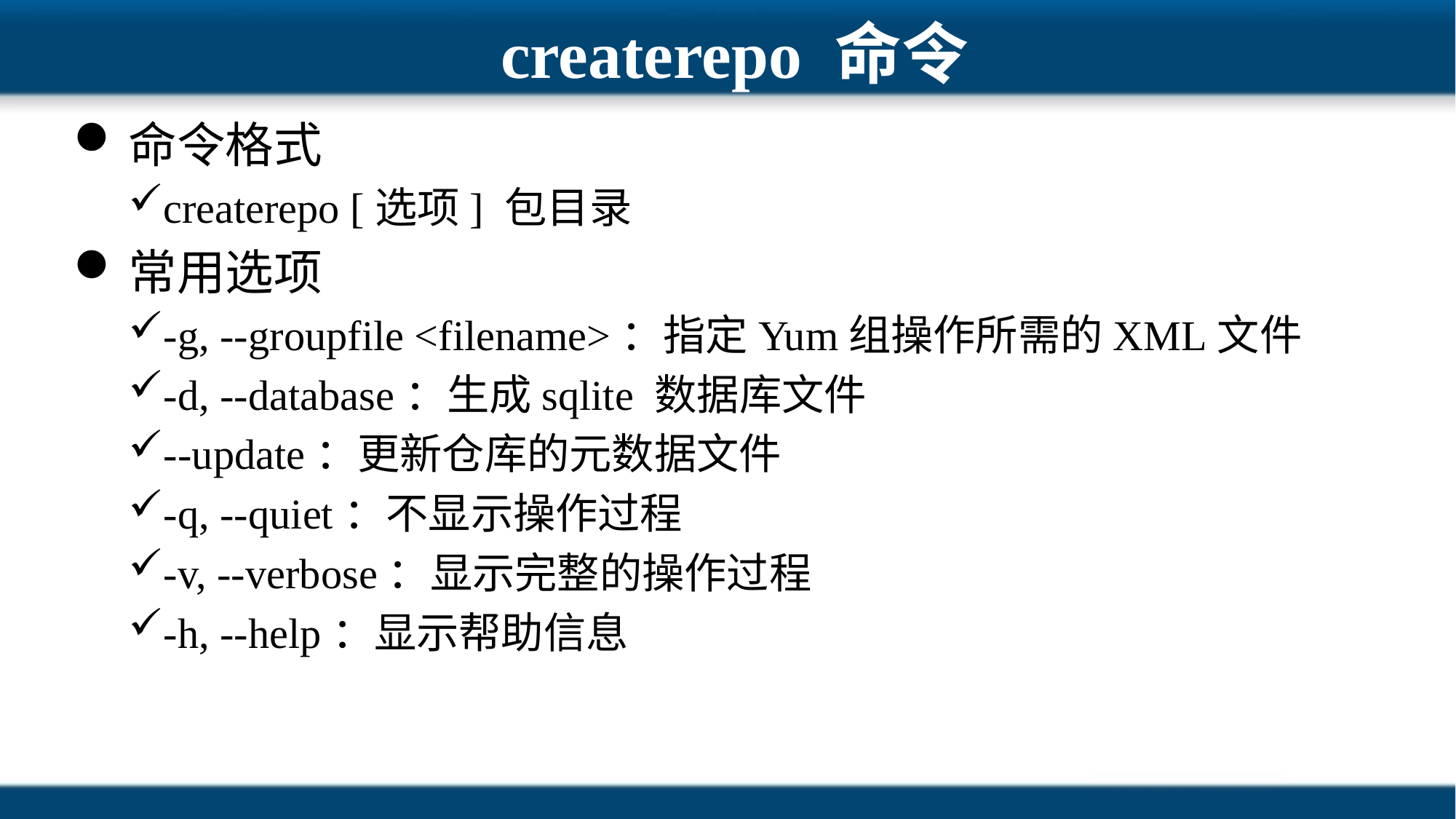

# createrepo 命令
命令格式
createrepo [选项] 包目录
常用选项
-g, --groupfile <filename>：指定Yum组操作所需的XML文件
-d, --database：生成sqlite 数据库文件
--update：更新仓库的元数据文件
-q, --quiet：不显示操作过程
-v, --verbose：显示完整的操作过程
-h, --help：显示帮助信息